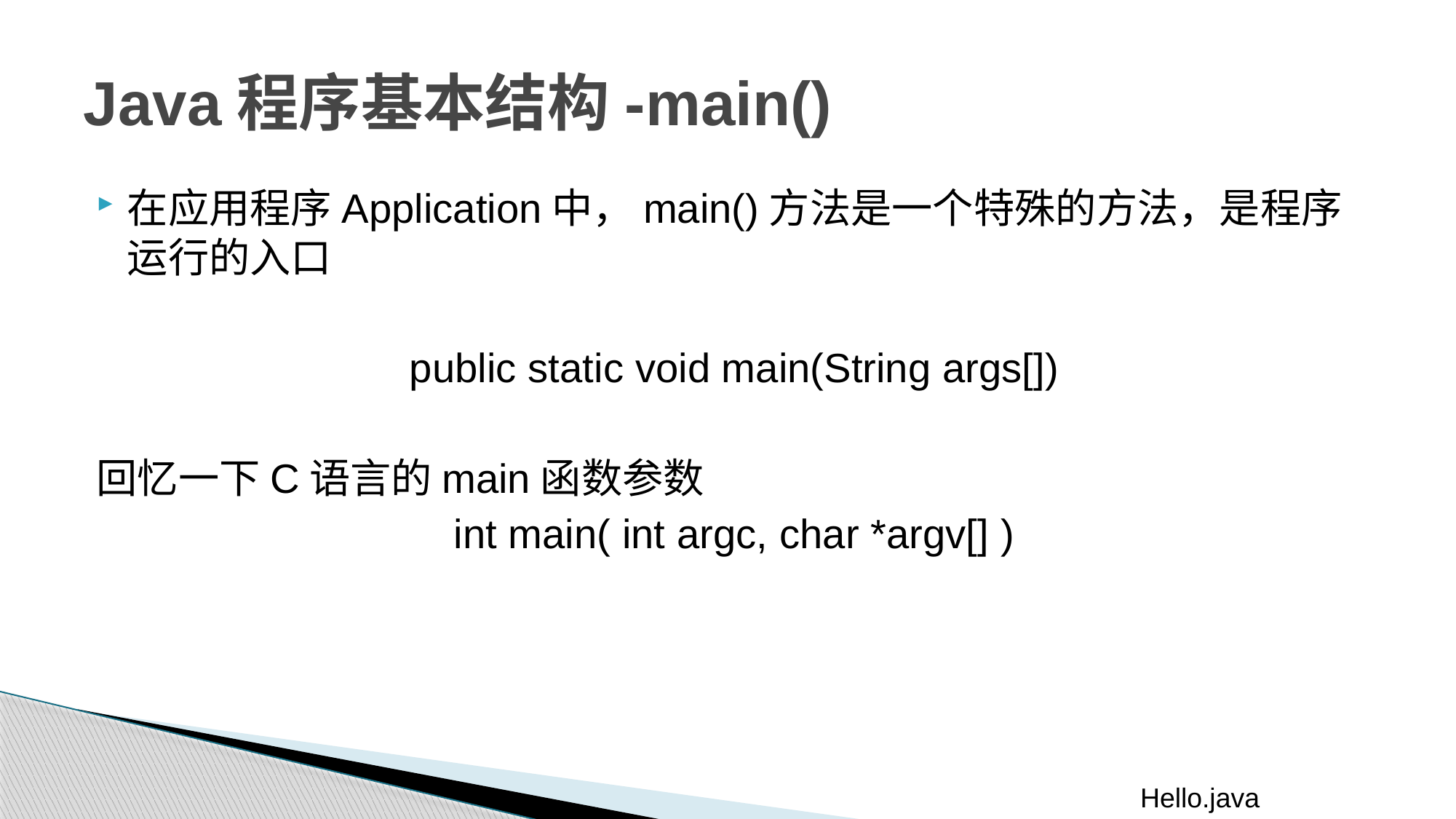

# Java程序基本结构-main()
在应用程序Application中，main()方法是一个特殊的方法，是程序运行的入口

public static void main(String args[])

回忆一下C语言的main函数参数
int main( int argc, char *argv[] )

Hello.java